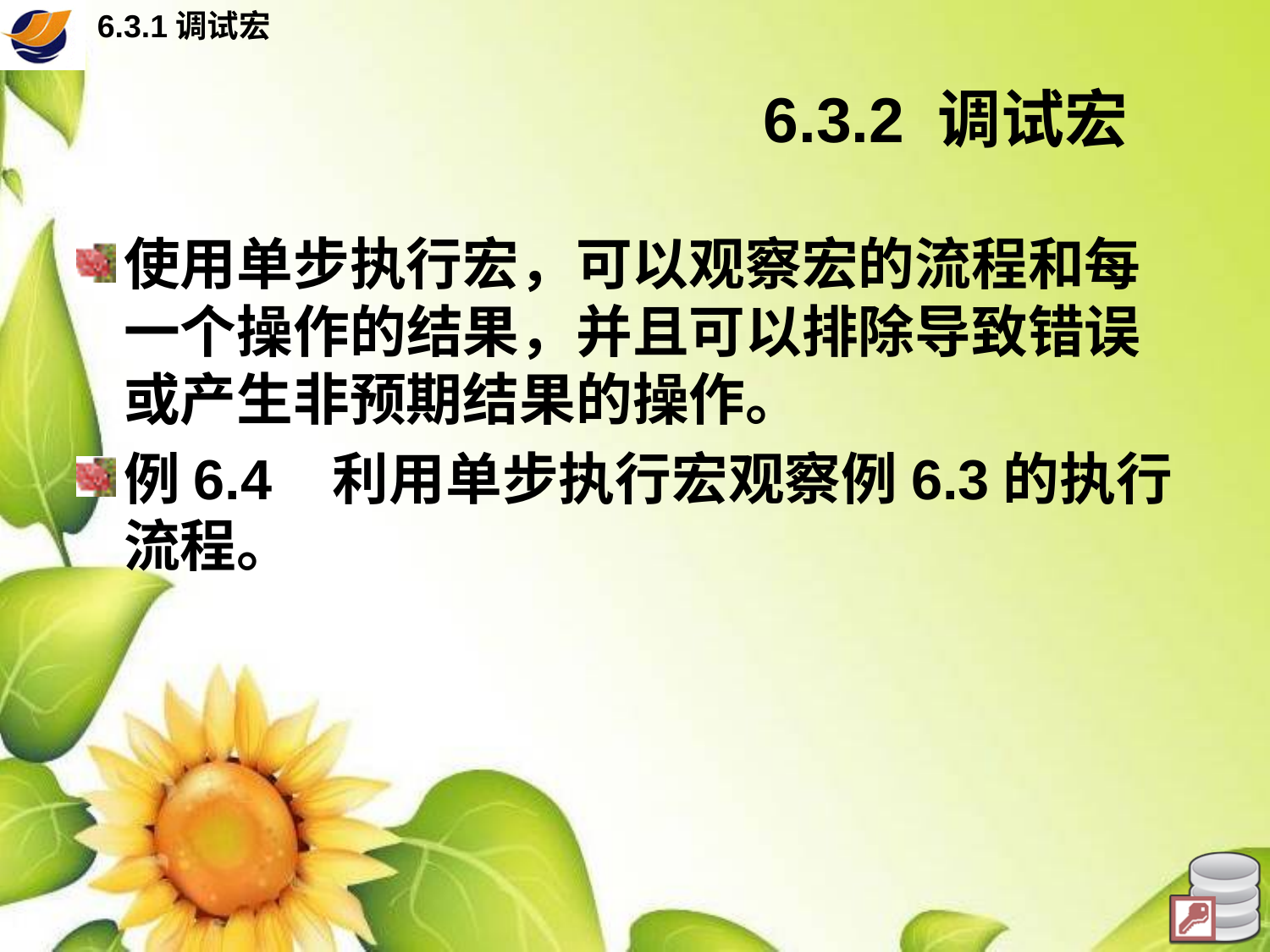

6.3.1调试宏
# 6.3.2 调试宏
使用单步执行宏，可以观察宏的流程和每一个操作的结果，并且可以排除导致错误或产生非预期结果的操作。
例6.4   利用单步执行宏观察例6.3的执行流程。